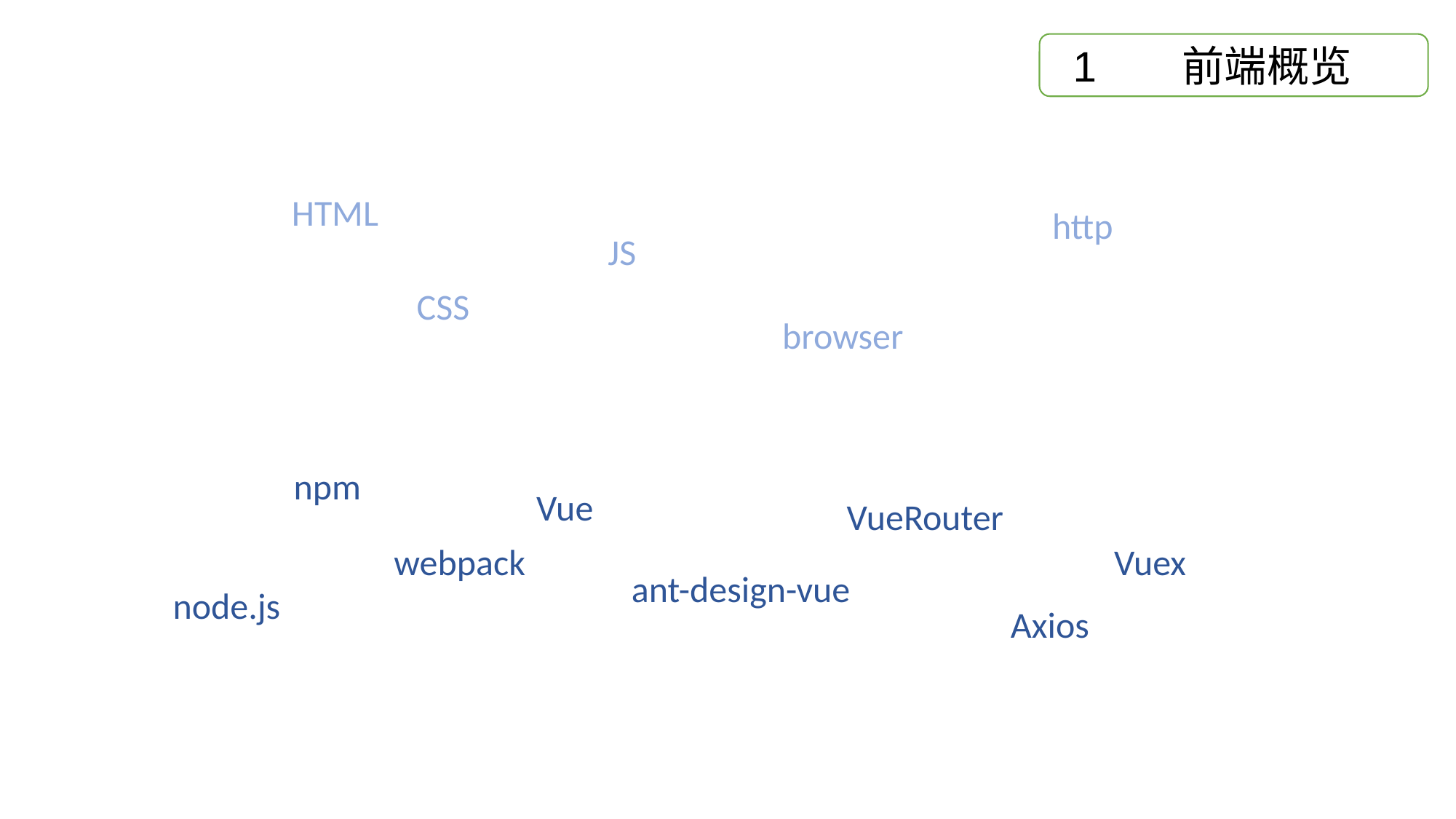

1	前端概览
HTML
http
JS
CSS
browser
npm
Vue
VueRouter
webpack
Vuex
ant-design-vue
node.js
Axios